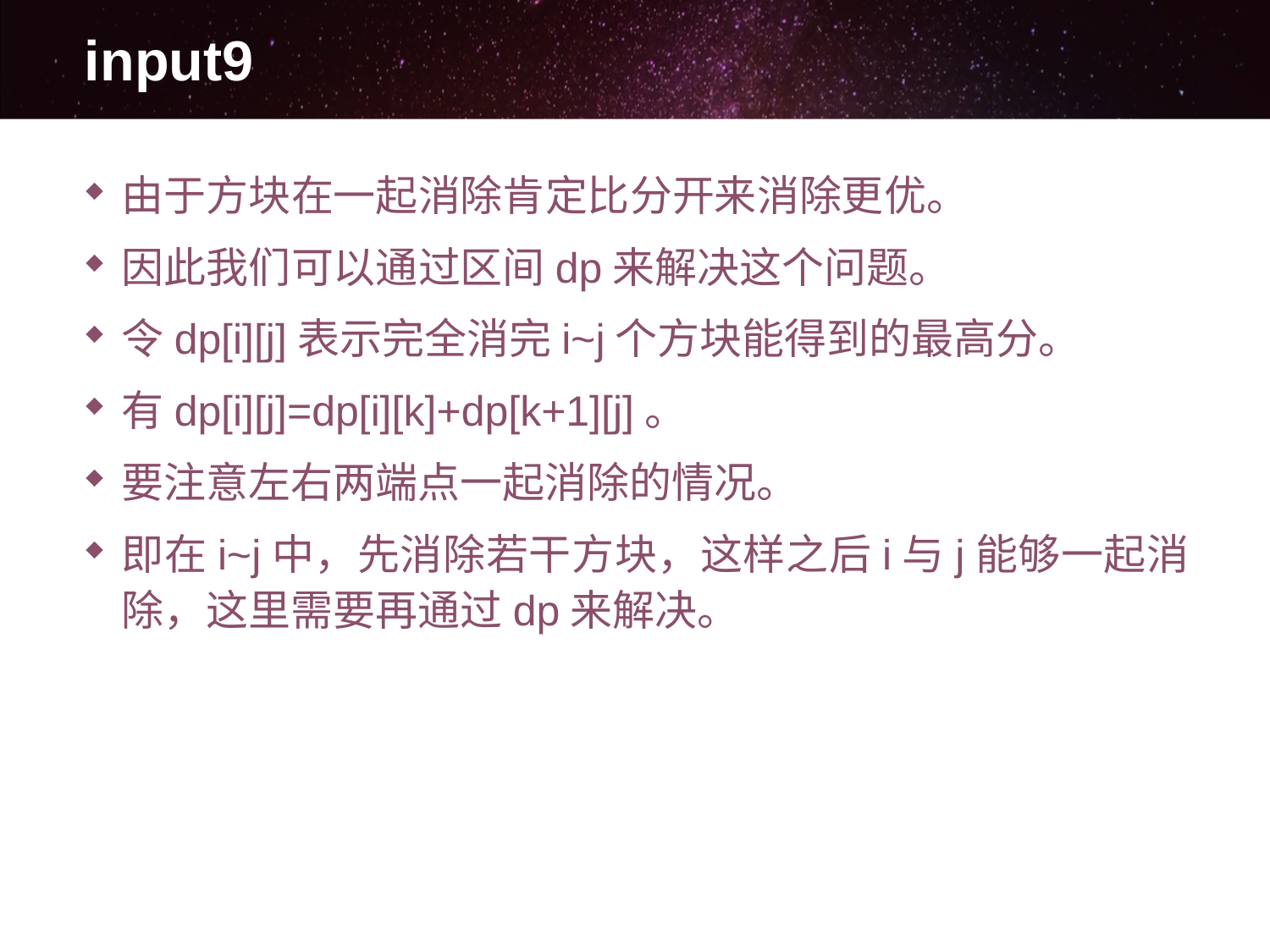

# input9
由于方块在一起消除肯定比分开来消除更优。
因此我们可以通过区间dp来解决这个问题。
令dp[i][j]表示完全消完i~j个方块能得到的最高分。
有dp[i][j]=dp[i][k]+dp[k+1][j]。
要注意左右两端点一起消除的情况。
即在i~j中，先消除若干方块，这样之后i与j能够一起消除，这里需要再通过dp来解决。